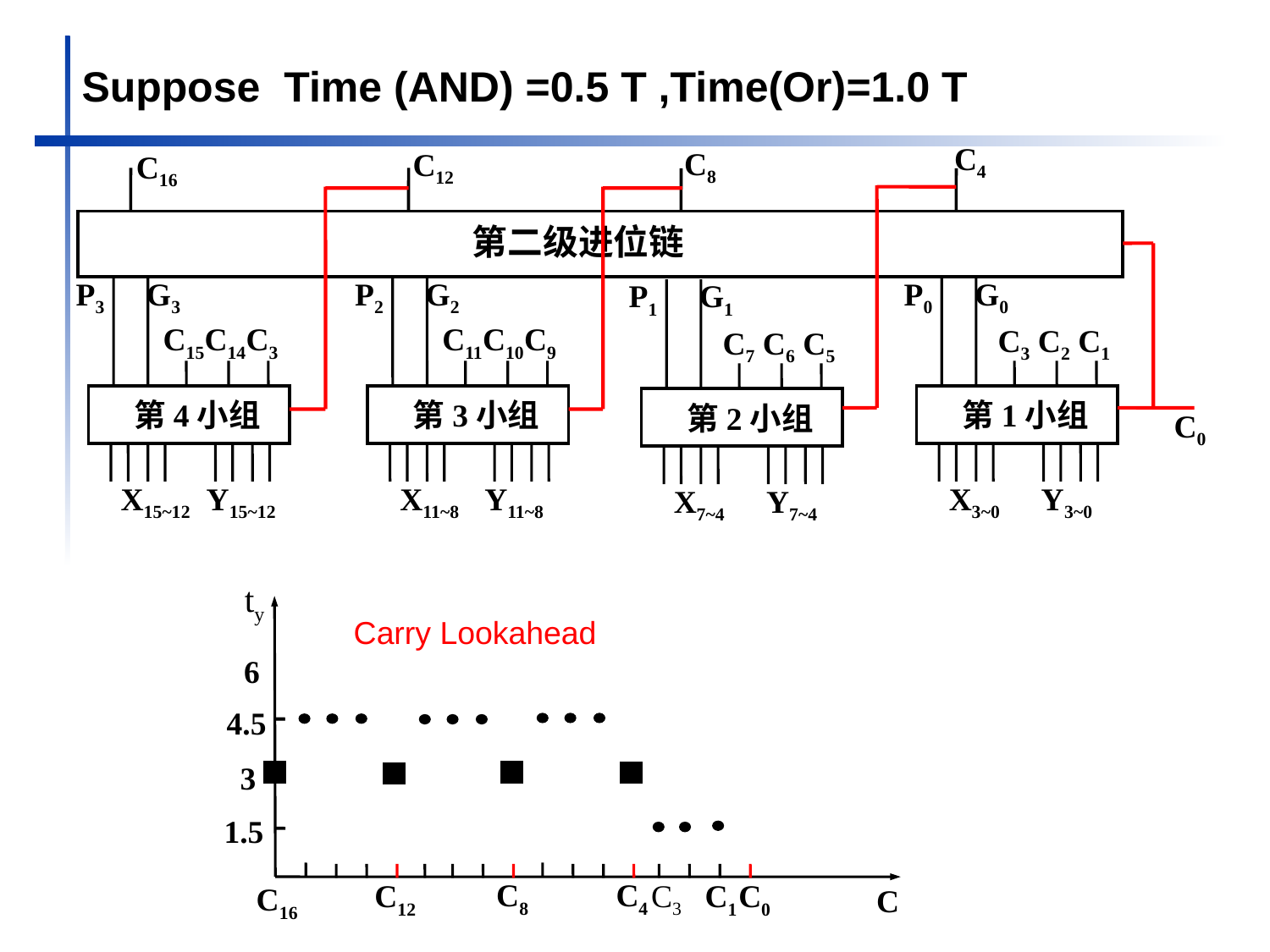

Suppose  Time (AND) =0.5 T ,Time(Or)=1.0 T
C4
C8
C12
C16

第二级进位链

P3         G3

C15C14C3

第4小组

X15~12   Y15~12
P2         G2

C11C10C9

第3小组

X11~8     Y11~8
P0         G0

C3 C2 C1

第1小组

X3~0       Y3~0
P1         G1

C7 C6 C5

第2小组

X7~4       Y7~4
C0

ty

 6
4.5

  3

1.5

C8
C4
C3
C12
C1
C0
C16
C

Carry Lookahead